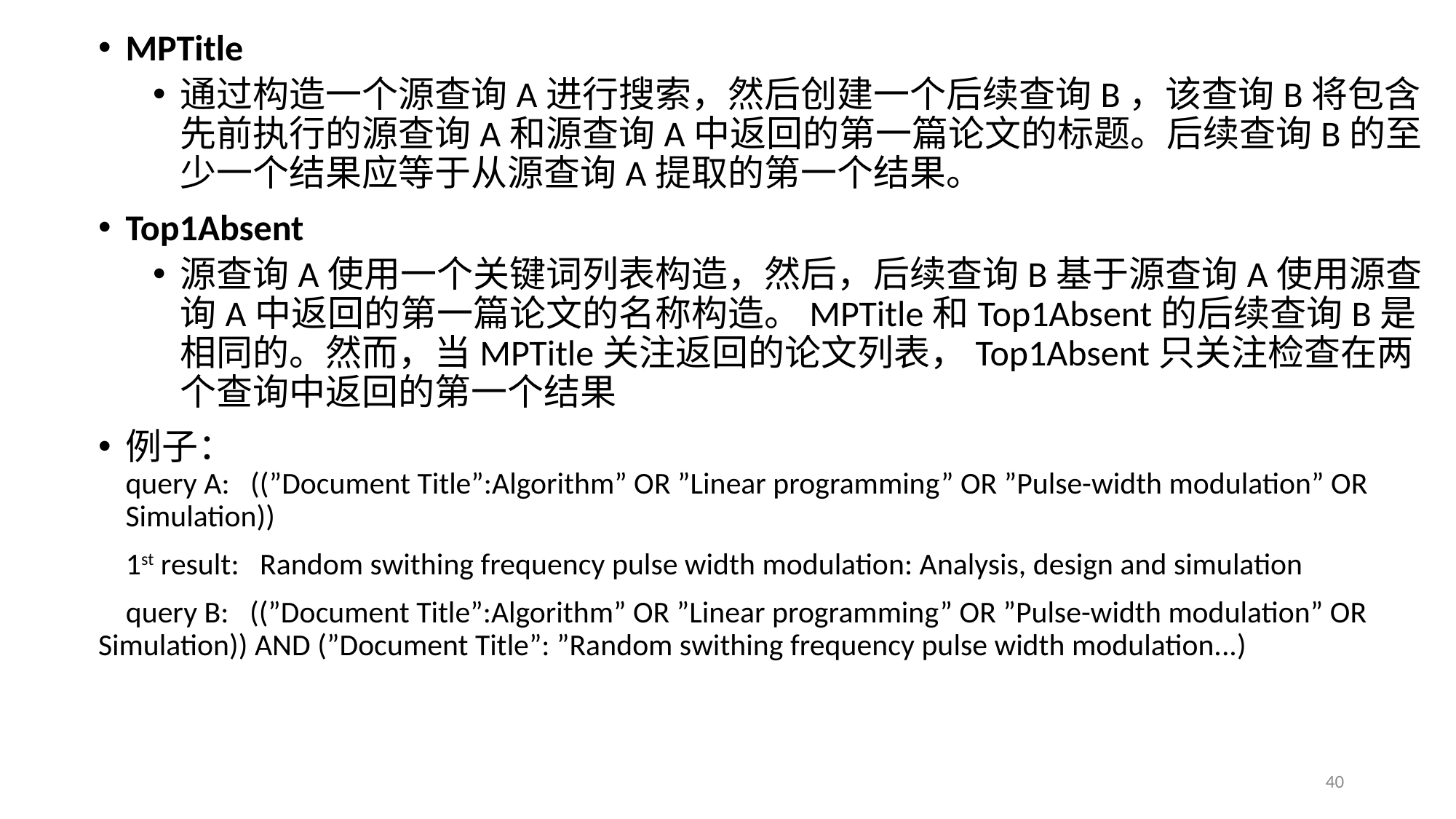

MPTitle
通过构造一个源查询A进行搜索，然后创建一个后续查询B，该查询B将包含先前执行的源查询A和源查询A中返回的第一篇论文的标题。后续查询B的至少一个结果应等于从源查询A提取的第一个结果。
Top1Absent
源查询A使用一个关键词列表构造，然后，后续查询B基于源查询A使用源查询A中返回的第一篇论文的名称构造。MPTitle和Top1Absent的后续查询B是相同的。然而，当MPTitle关注返回的论文列表，Top1Absent只关注检查在两个查询中返回的第一个结果
例子：
query A:   ((”Document Title”:Algorithm” OR ”Linear programming” OR ”Pulse-width modulation” OR Simulation))
    1st result:   Random swithing frequency pulse width modulation: Analysis, design and simulation
    query B:   ((”Document Title”:Algorithm” OR ”Linear programming” OR ”Pulse-width modulation” OR Simulation)) AND (”Document Title”: ”Random swithing frequency pulse width modulation...)

40